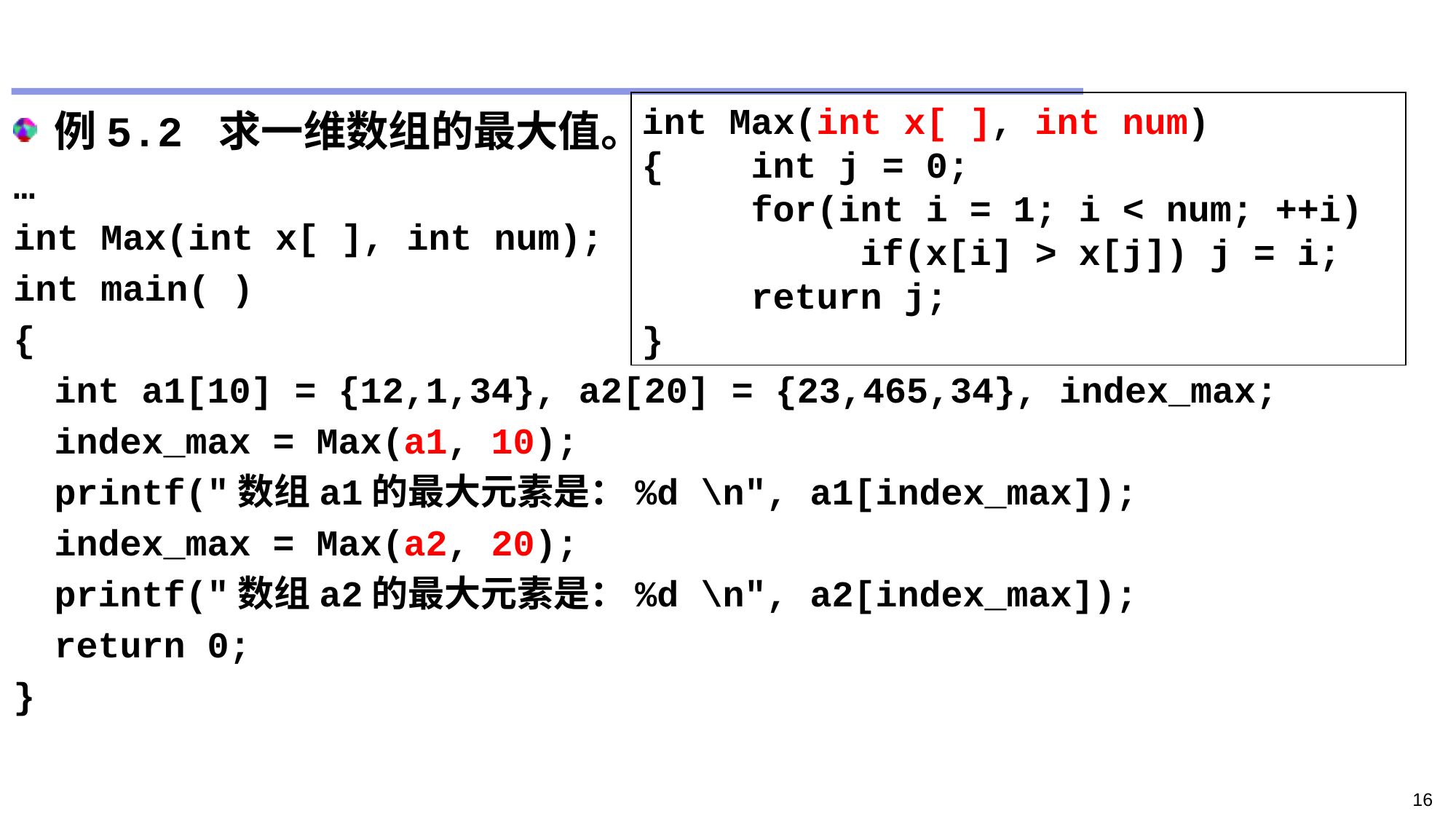

#
int Max(int x[ ], int num)
{	int j = 0;
	for(int i = 1; i < num; ++i)
		if(x[i] > x[j]) j = i;
	return j;
}
例5.2 求一维数组的最大值。
…
int Max(int x[ ], int num);
int main( )
{
	int a1[10] = {12,1,34}, a2[20] = {23,465,34}, index_max;
	index_max = Max(a1, 10);
	printf("数组a1的最大元素是：%d \n", a1[index_max]);
	index_max = Max(a2, 20);
	printf("数组a2的最大元素是：%d \n", a2[index_max]);
	return 0;
}
16